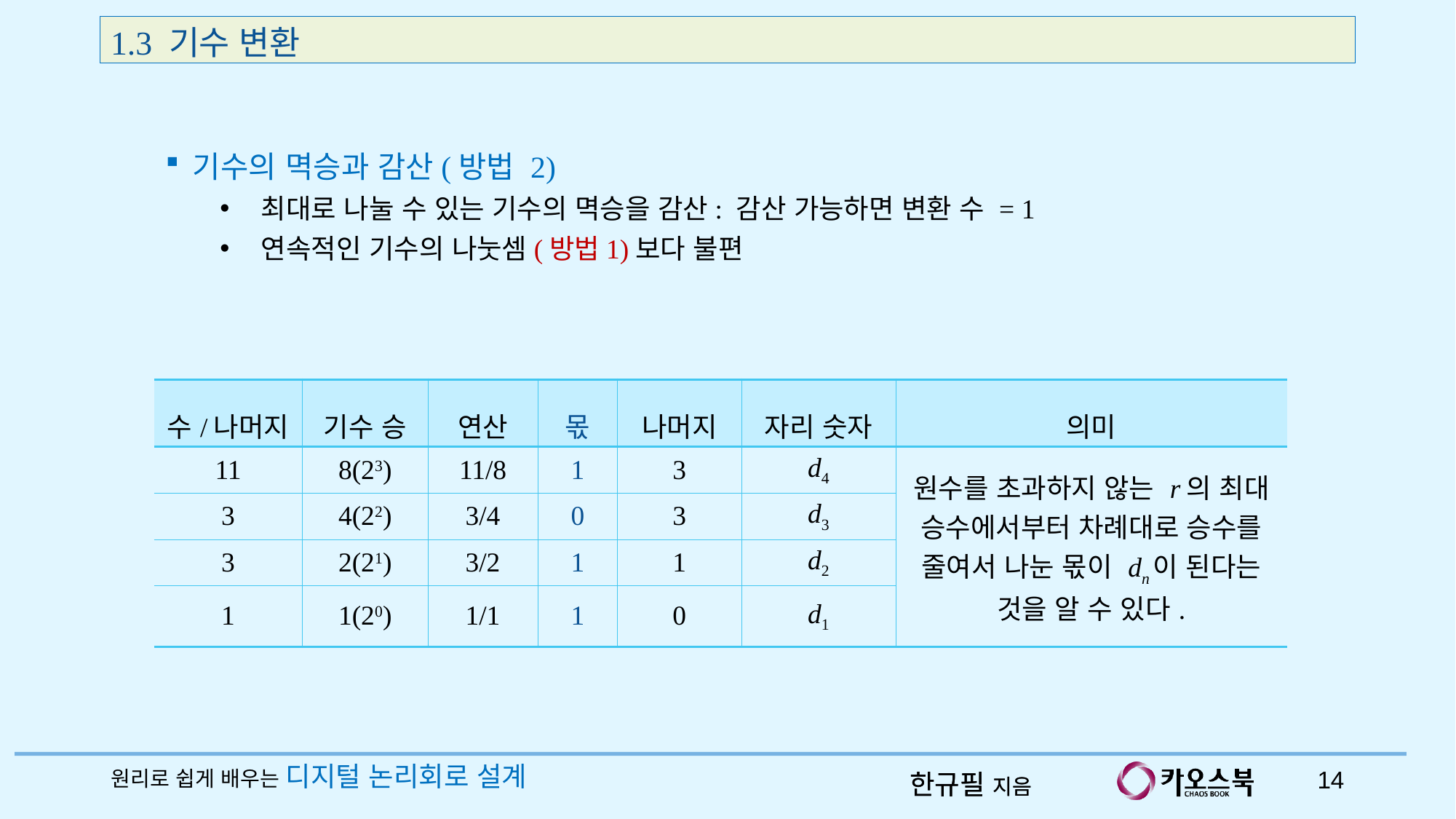

1.3 기수 변환
기수의 멱승과 감산(방법 2)
최대로 나눌 수 있는 기수의 멱승을 감산: 감산 가능하면 변환 수 = 1
연속적인 기수의 나눗셈(방법1)보다 불편
| 수/나머지 | 기수 승 | 연산 | 몫 | 나머지 | 자리 숫자 | 의미 |
| --- | --- | --- | --- | --- | --- | --- |
| 11 | 8(23) | 11/8 | 1 | 3 | d4 | 원수를 초과하지 않는 r의 최대 승수에서부터 차례대로 승수를 줄여서 나눈 몫이 dn이 된다는 것을 알 수 있다. |
| 3 | 4(22) | 3/4 | 0 | 3 | d3 |  |
| 3 | 2(21) | 3/2 | 1 | 1 | d2 |  |
| 1 | 1(20) | 1/1 | 1 | 0 | d1 |  |
원리로 쉽게 배우는 디지털 논리회로 설계
14